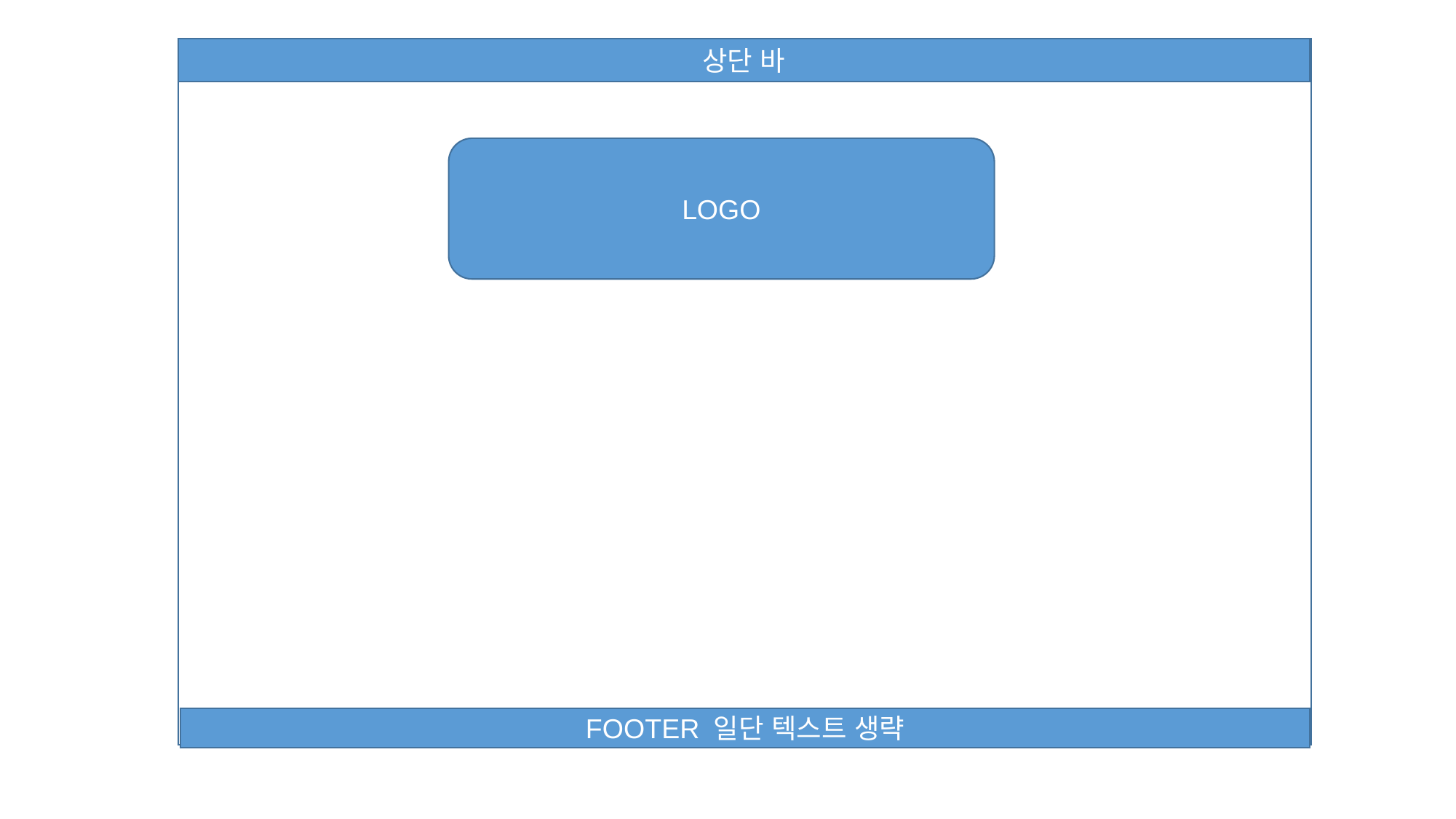

상단 바
LOGO
FOOTER 일단 텍스트 생략